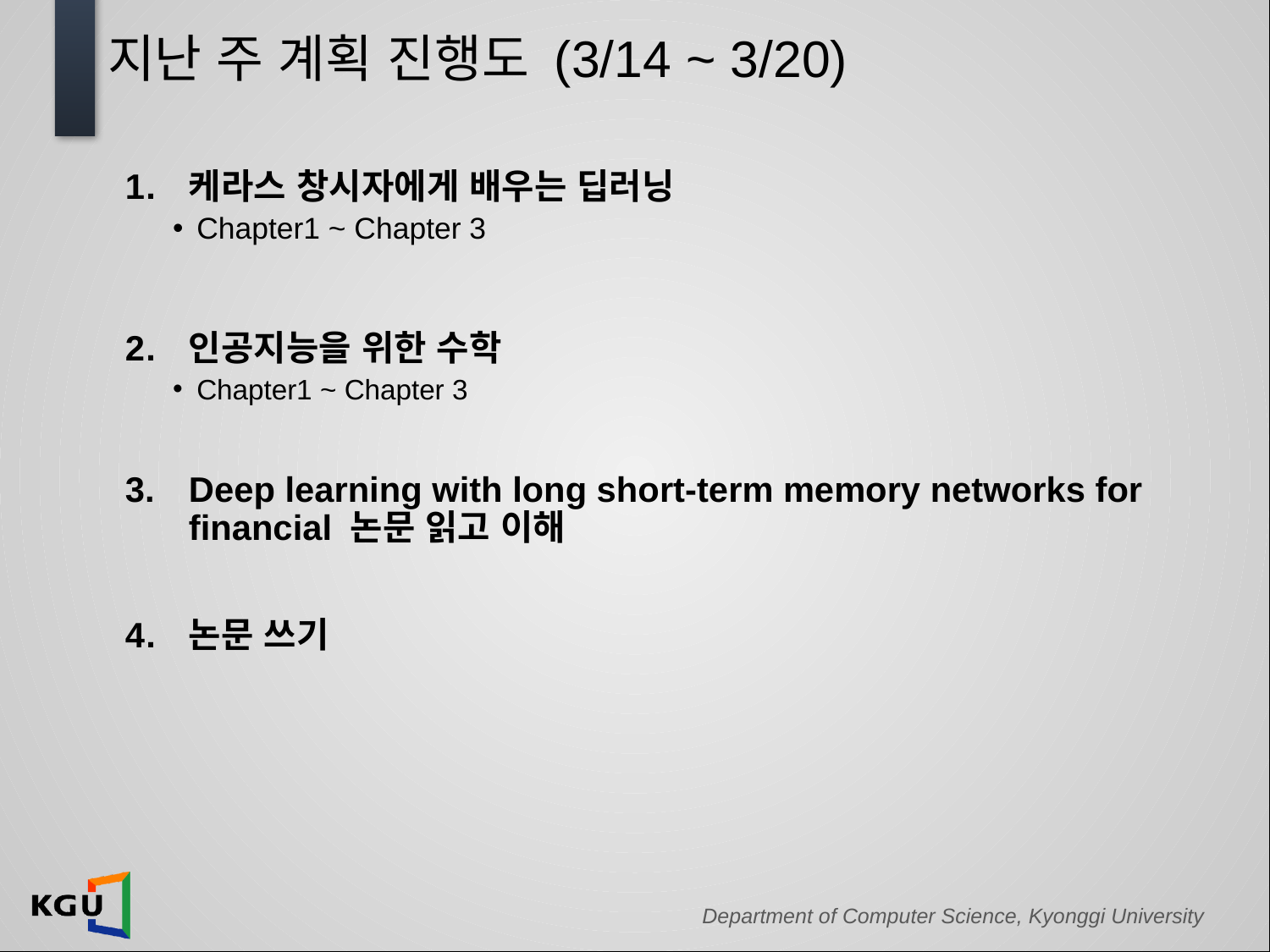

# 지난 주 계획 진행도 (3/14 ~ 3/20)
케라스 창시자에게 배우는 딥러닝
Chapter1 ~ Chapter 3

인공지능을 위한 수학
Chapter1 ~ Chapter 3

Deep learning with long short-term memory networks for financial 논문 읽고 이해

논문 쓰기